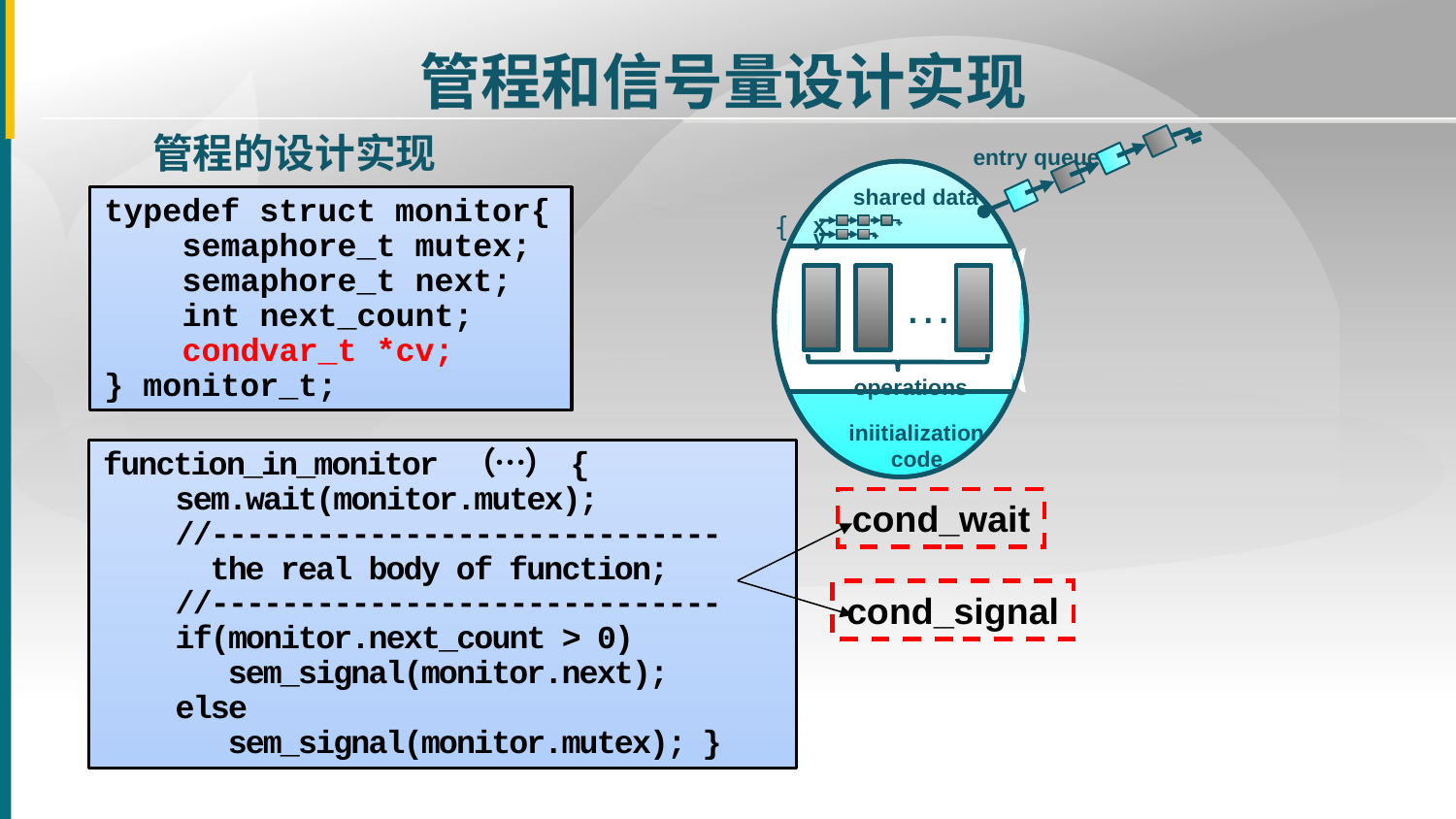

管程和信号量设计实现
管程的设计实现

entry queue

shared data

x

y

…

operations
iniitialization
code
typedef struct monitor{
    semaphore_t mutex;
    semaphore_t next;
    int next_count;
    condvar_t *cv;
} monitor_t;
function_in_monitor （…） {
    sem.wait(monitor.mutex);
    //-----------------------------
      the real body of function;
    //-----------------------------
    if(monitor.next_count > 0)
       sem_signal(monitor.next);
    else
       sem_signal(monitor.mutex); }
cond_wait

cond_signal